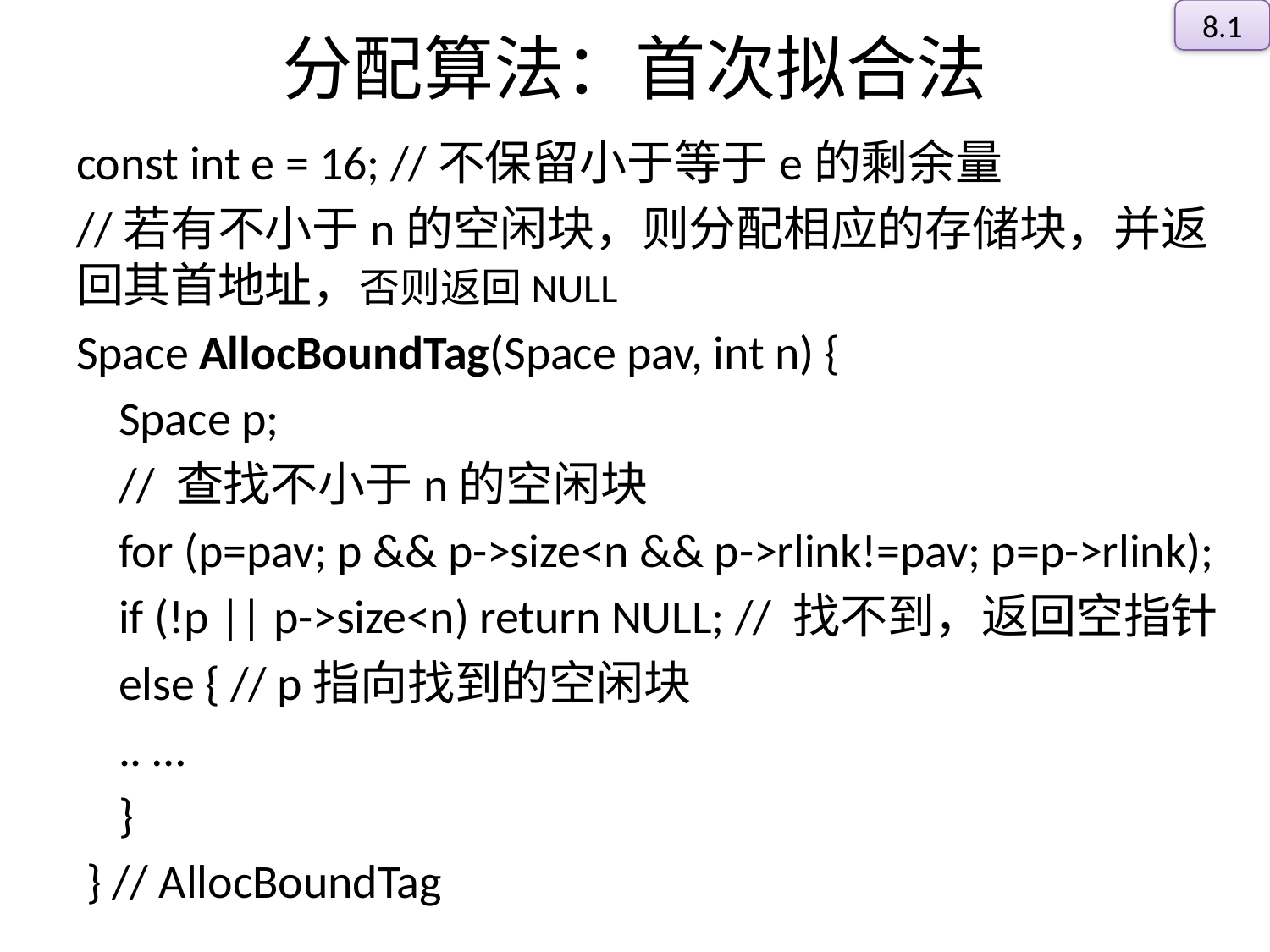

8.1
# 分配算法：首次拟合法
const int e = 16; //不保留小于等于e的剩余量
//若有不小于n的空闲块，则分配相应的存储块，并返回其首地址，否则返回NULL
Space AllocBoundTag(Space pav, int n) {
    Space p;
    // 查找不小于n的空闲块
    for (p=pav; p && p->size<n && p->rlink!=pav; p=p->rlink);
    if (!p || p->size<n) return NULL; // 找不到，返回空指针
    else { // p指向找到的空闲块
    .. …
    }
 } // AllocBoundTag